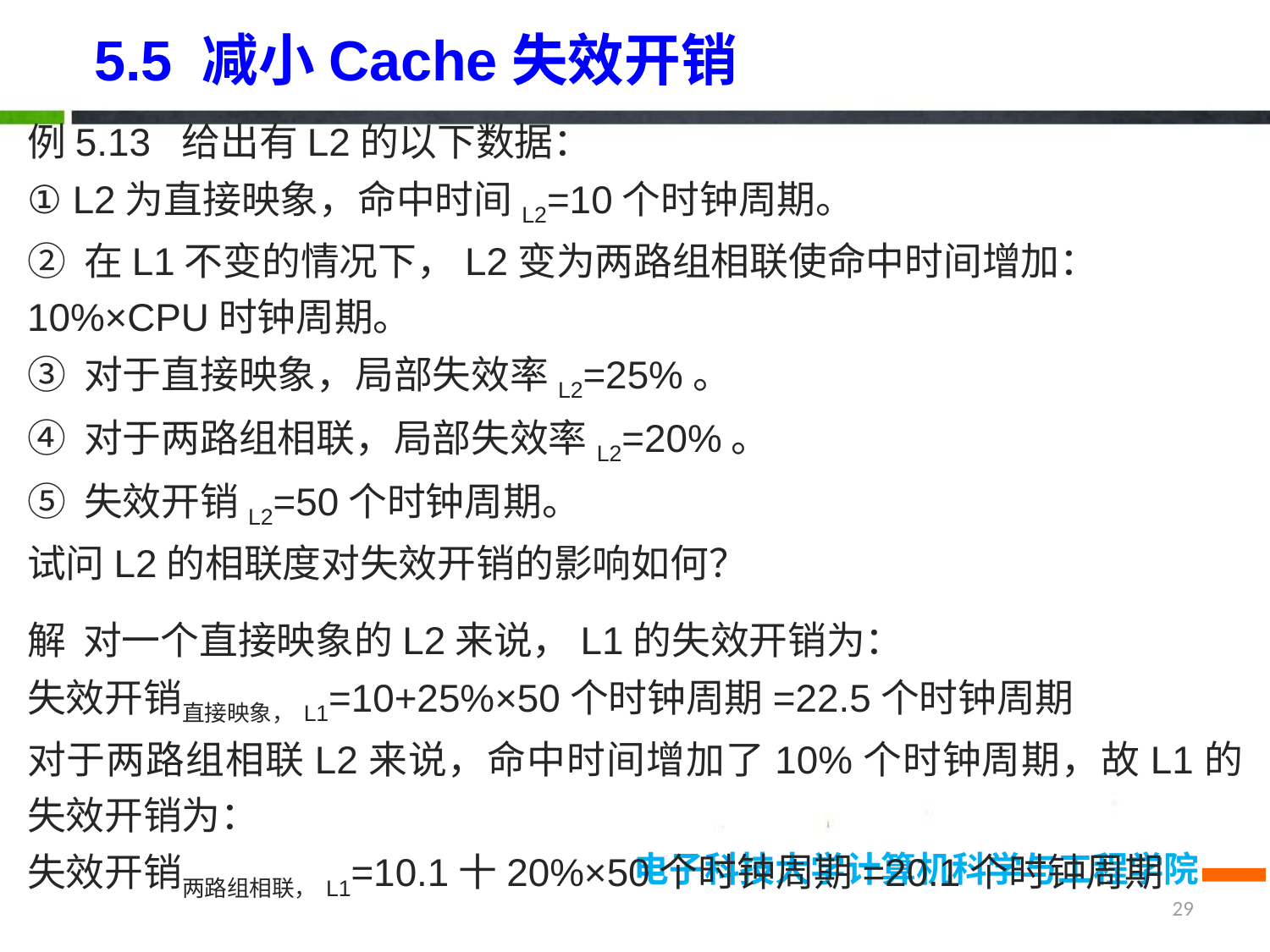

5.5 减小Cache失效开销
例5.13  给出有L2的以下数据：
① L2为直接映象，命中时间L2=10个时钟周期。
② 在L1不变的情况下，L2变为两路组相联使命中时间增加：10%×CPU时钟周期。
③ 对于直接映象，局部失效率L2=25%。
④ 对于两路组相联，局部失效率L2=20%。
⑤ 失效开销L2=50个时钟周期。
试问L2的相联度对失效开销的影响如何？
解  对一个直接映象的L2来说，L1的失效开销为：
失效开销直接映象，L1=10+25%×50个时钟周期=22.5个时钟周期
对于两路组相联L2来说，命中时间增加了10%个时钟周期，故L1的失效开销为：
失效开销两路组相联，L1=10.1十20%×50个时钟周期=20.1个时钟周期
29